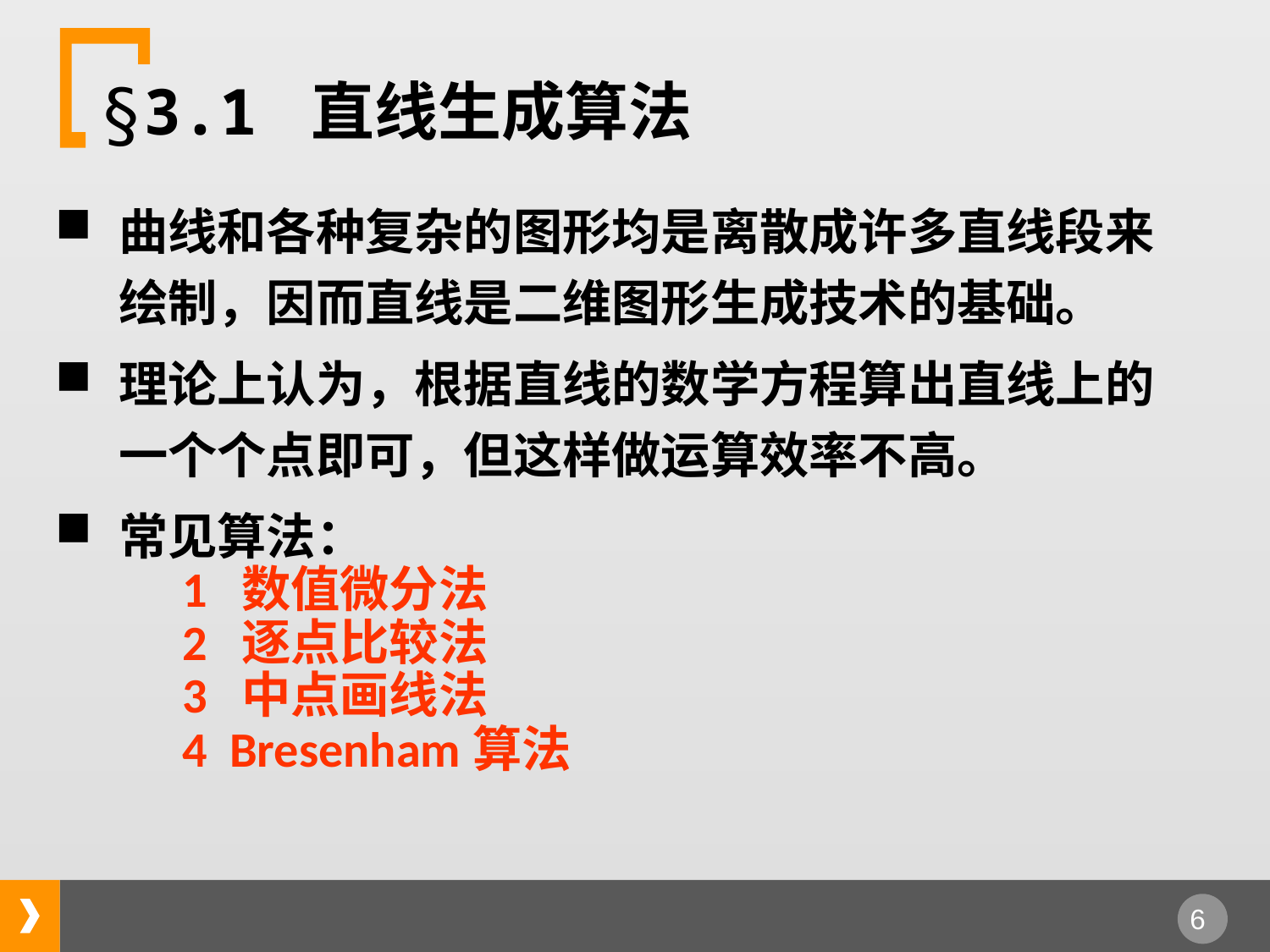

§3.1 直线生成算法
曲线和各种复杂的图形均是离散成许多直线段来绘制，因而直线是二维图形生成技术的基础。
理论上认为，根据直线的数学方程算出直线上的一个个点即可，但这样做运算效率不高。
常见算法：
	1  数值微分法
	2  逐点比较法
	3  中点画线法
	4  Bresenham算法